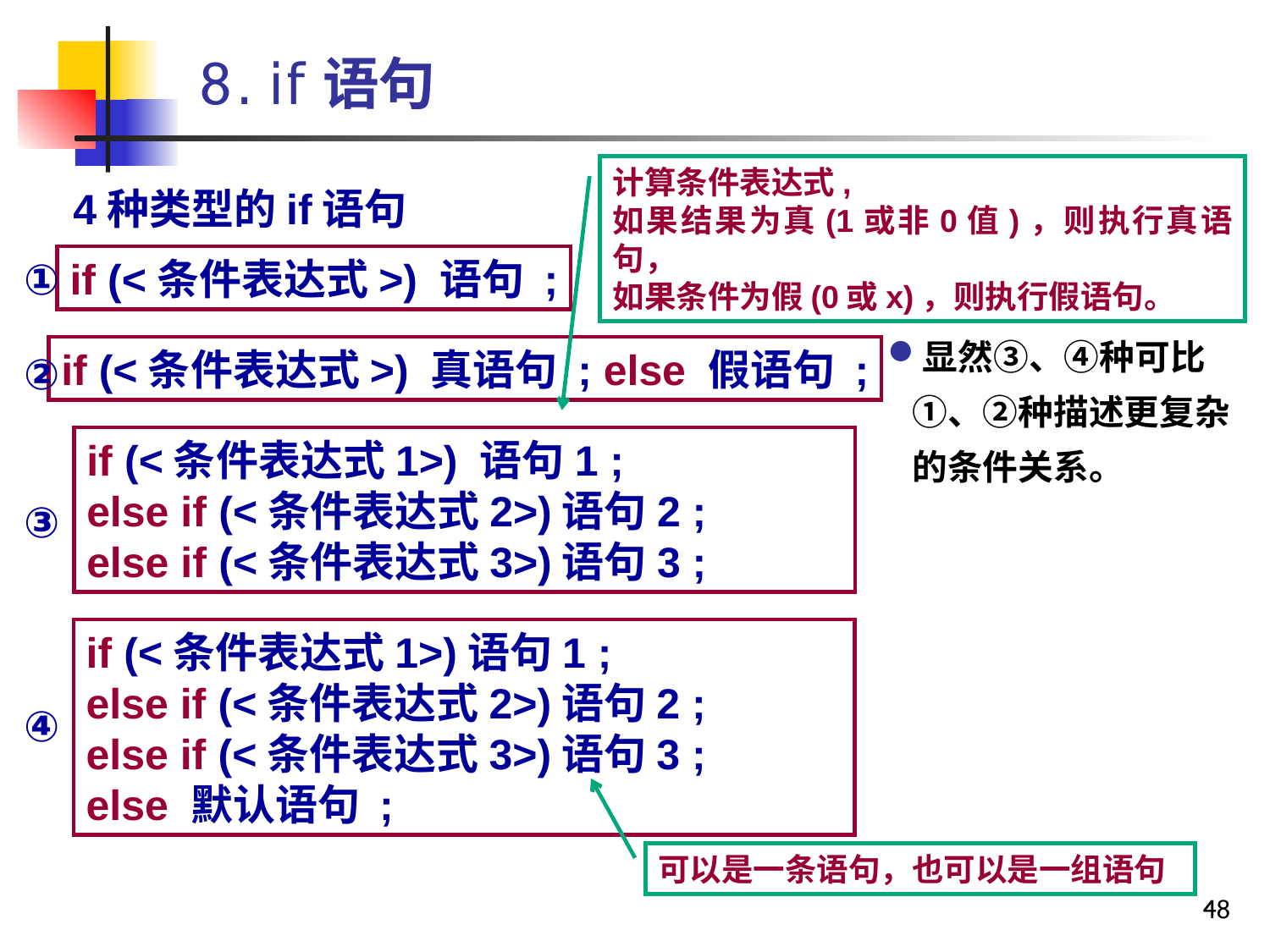

# 8. if语句
计算条件表达式,
如果结果为真(1或非0值)，则执行真语句，
如果条件为假(0或x)，则执行假语句。
4种类型的if语句
①
if (<条件表达式>) 语句 ;
显然③、④种可比①、②种描述更复杂的条件关系。

if (<条件表达式>) 真语句 ; else 假语句 ;
②
if (<条件表达式1>) 语句1 ;
else if (<条件表达式2>)语句2 ;
else if (<条件表达式3>)语句3 ;
③
if (<条件表达式1>)语句1 ;
else if (<条件表达式2>)语句2 ;
else if (<条件表达式3>)语句3 ;
else 默认语句 ;
④
可以是一条语句，也可以是一组语句
48